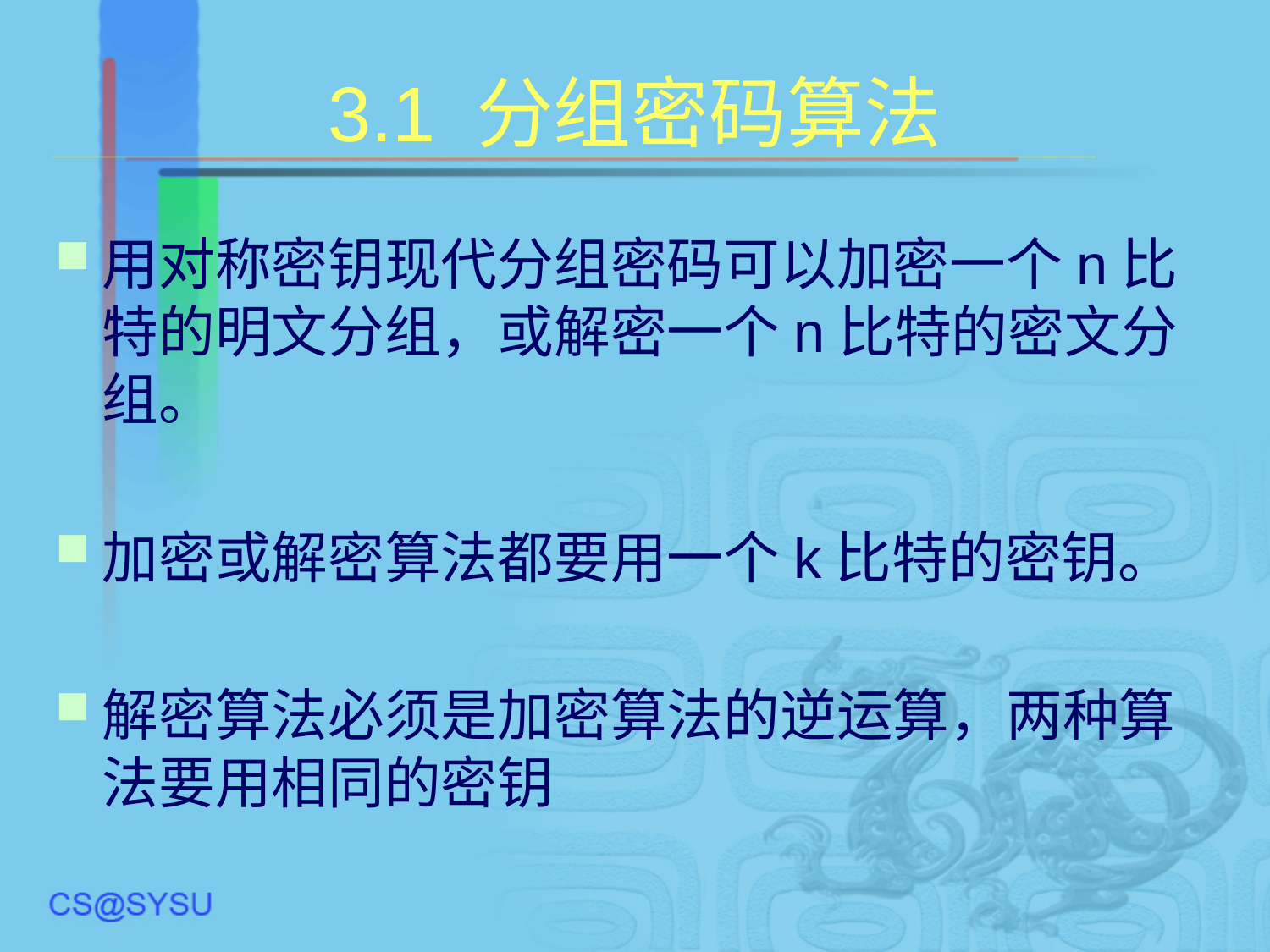

# 3.1 分组密码算法
用对称密钥现代分组密码可以加密一个n比特的明文分组，或解密一个n比特的密文分组。

加密或解密算法都要用一个k比特的密钥。

解密算法必须是加密算法的逆运算，两种算法要用相同的密钥